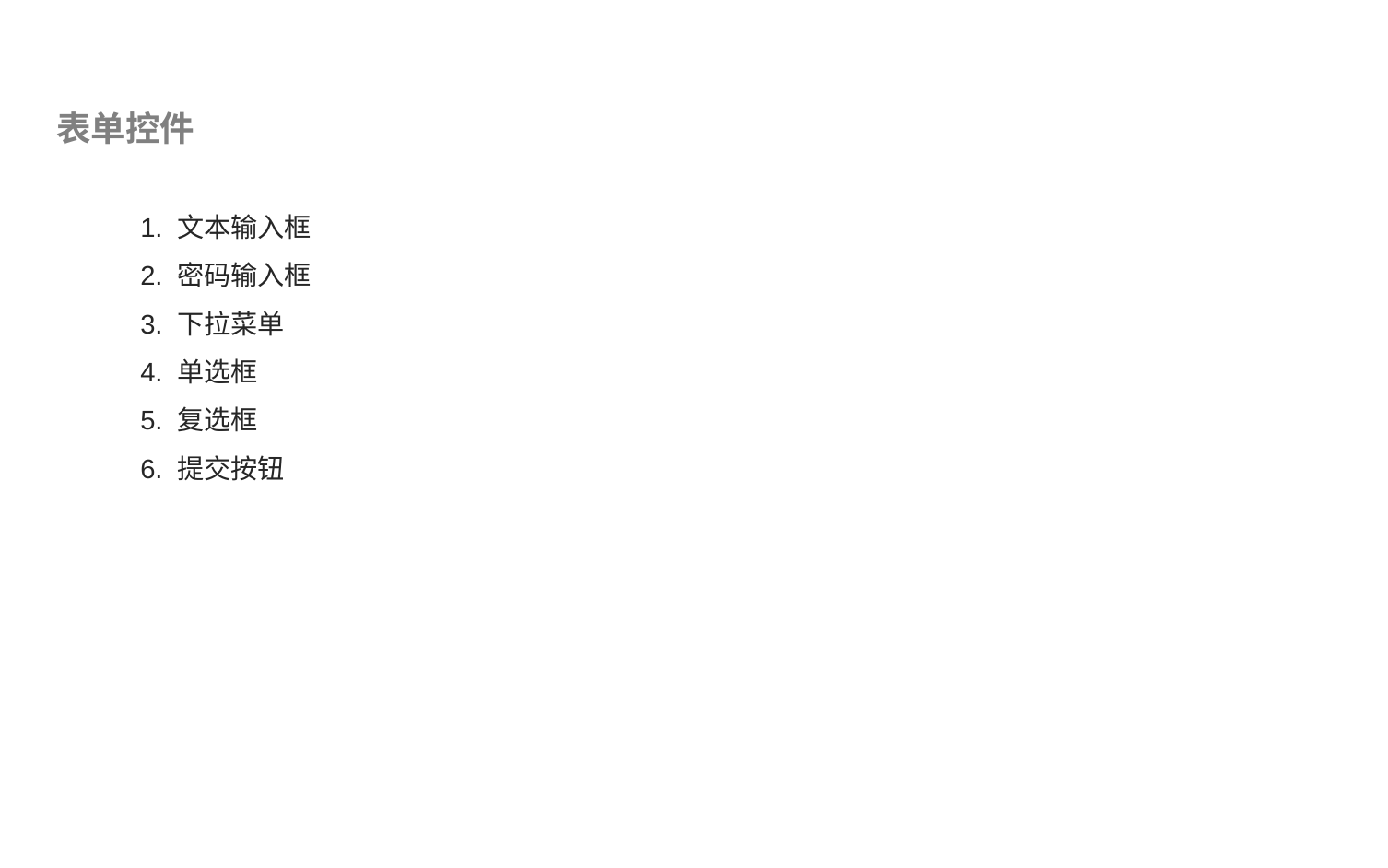

表单控件
    1. 文本输入框
    2. 密码输入框
    3. 下拉菜单
    4. 单选框
    5. 复选框
    6. 提交按钮